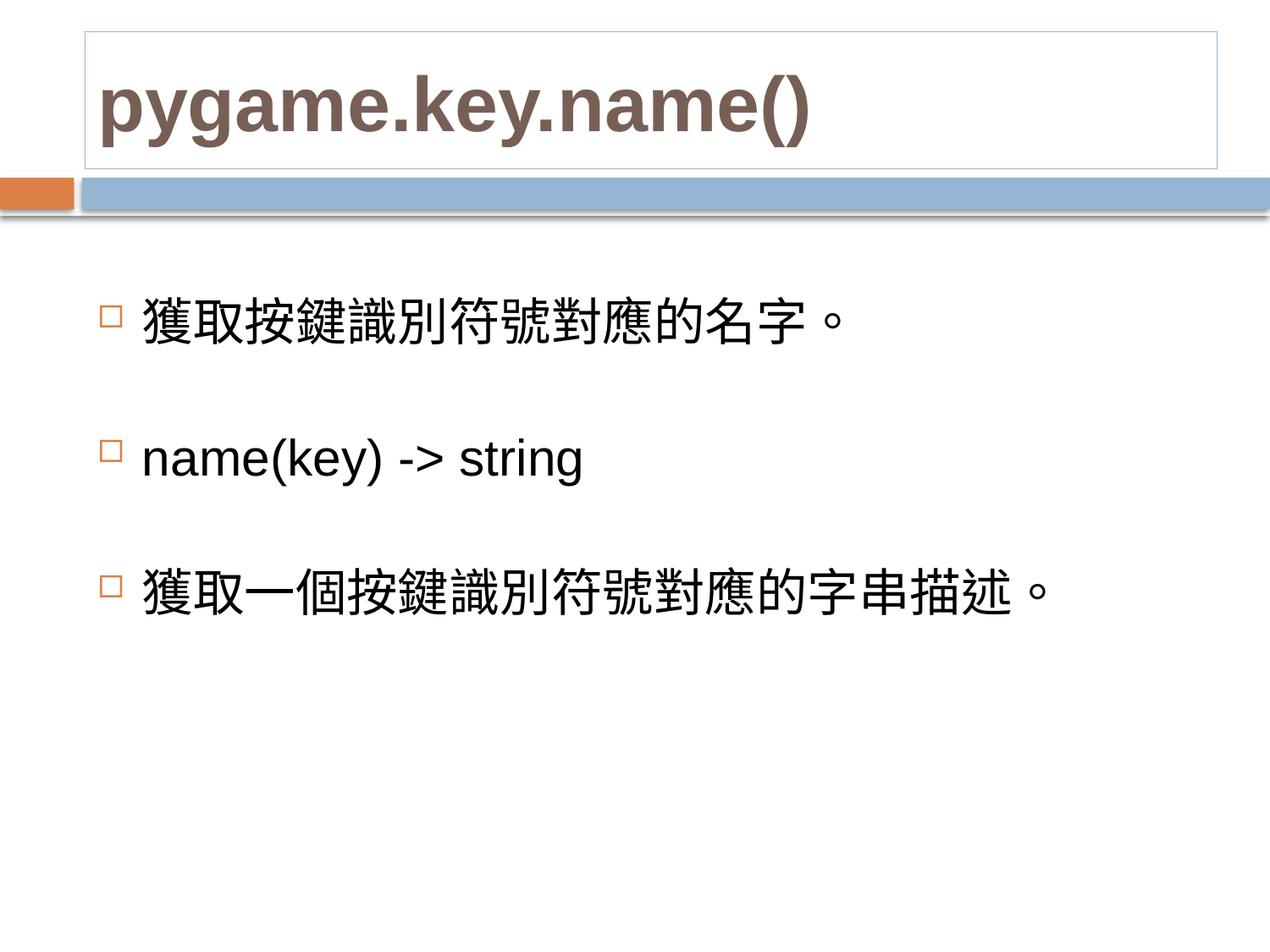

# pygame.key.name()
獲取按鍵識別符號對應的名字。
name(key) -> string
獲取一個按鍵識別符號對應的字串描述。